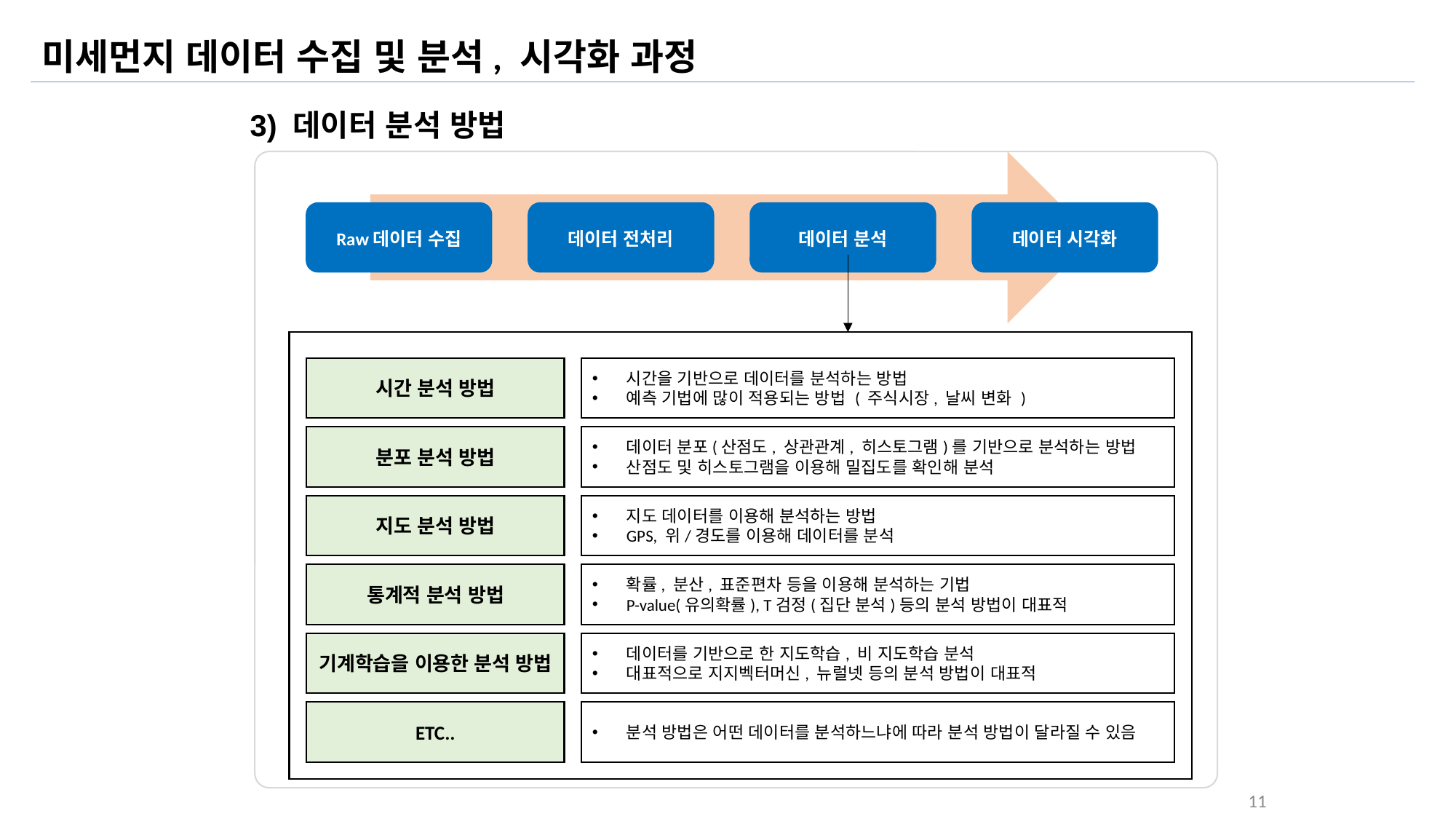

미세먼지 데이터 수집 및 분석, 시각화 과정
3) 데이터 분석 방법

Raw데이터 수집
데이터 전처리
데이터 분석
데이터 시각화

시간 분석 방법
시간을 기반으로 데이터를 분석하는 방법
예측 기법에 많이 적용되는 방법 ( 주식시장, 날씨 변화 )
분포 분석 방법
데이터 분포(산점도, 상관관계, 히스토그램)를 기반으로 분석하는 방법
산점도 및 히스토그램을 이용해 밀집도를 확인해 분석
지도 분석 방법
지도 데이터를 이용해 분석하는 방법
GPS, 위/경도를 이용해 데이터를 분석
통계적 분석 방법
확률, 분산, 표준편차 등을 이용해 분석하는 기법
P-value(유의확률), T검정(집단 분석)등의 분석 방법이 대표적
기계학습을 이용한 분석 방법
데이터를 기반으로 한 지도학습, 비 지도학습 분석
대표적으로 지지벡터머신, 뉴럴넷 등의 분석 방법이 대표적
ETC..
분석 방법은 어떤 데이터를 분석하느냐에 따라 분석 방법이 달라질 수 있음
11